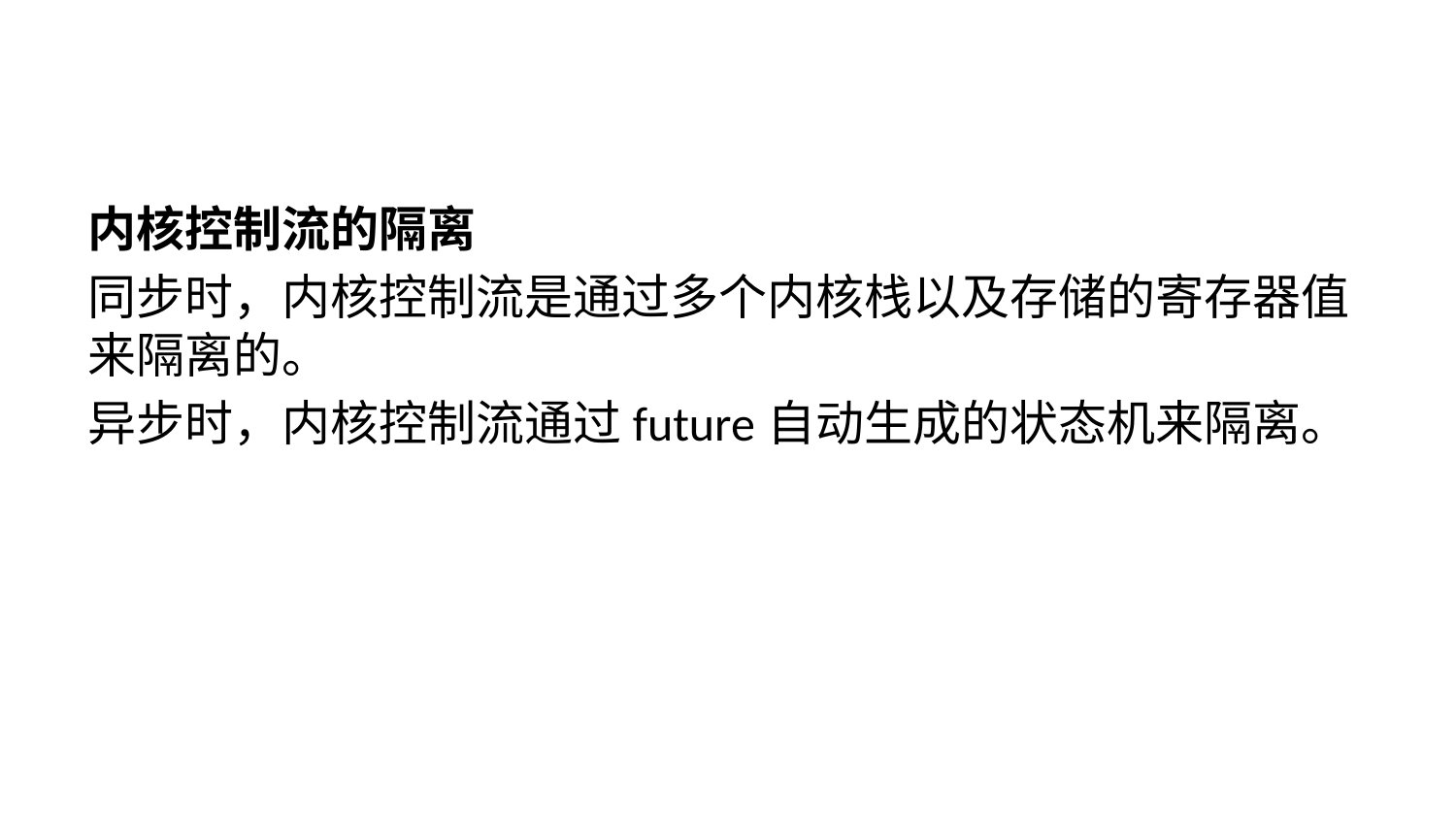

内核控制流的隔离
同步时，内核控制流是通过多个内核栈以及存储的寄存器值来隔离的。
异步时，内核控制流通过future自动生成的状态机来隔离。